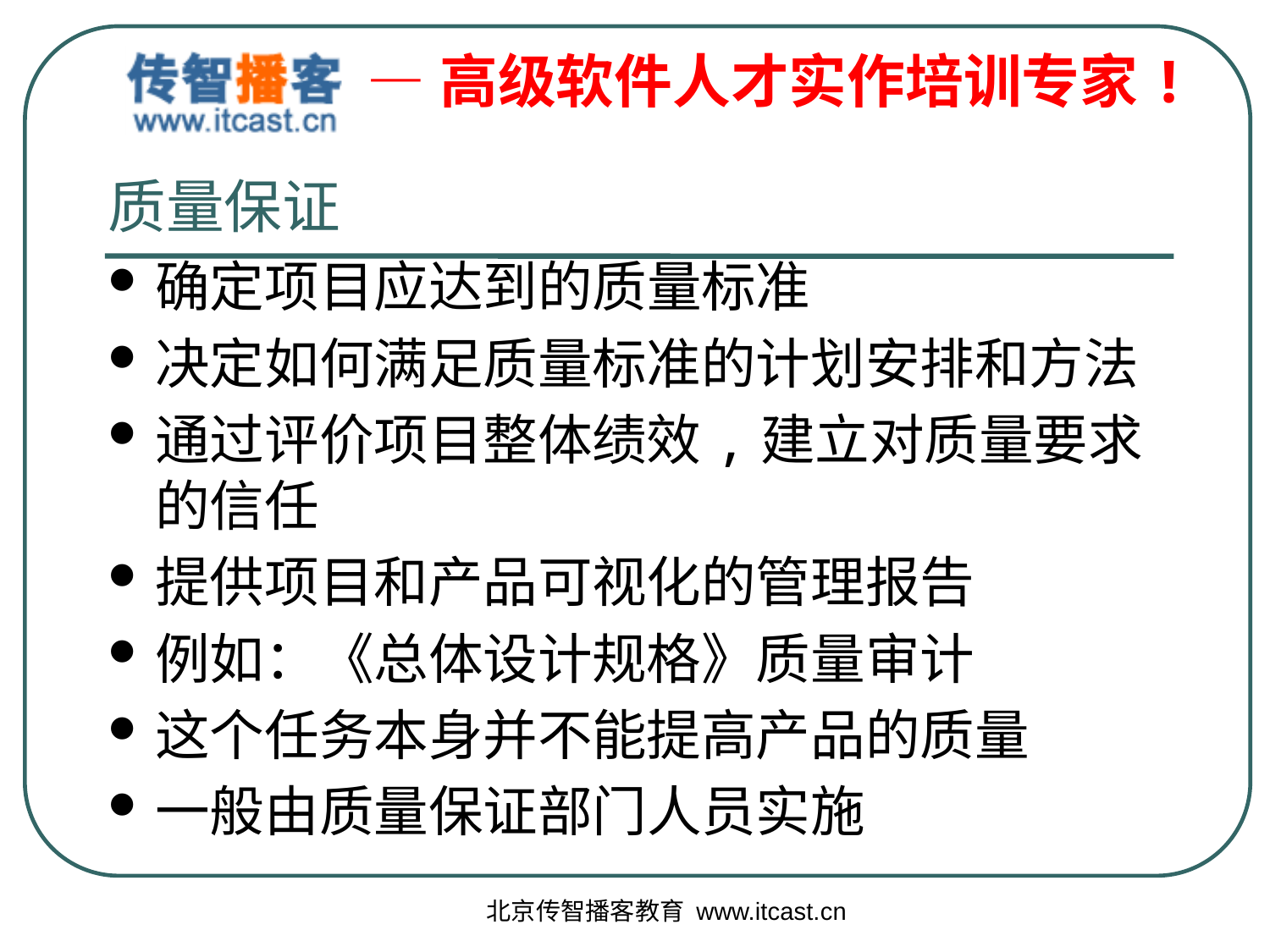

# 质量保证
确定项目应达到的质量标准
决定如何满足质量标准的计划安排和方法
通过评价项目整体绩效,建立对质量要求的信任
提供项目和产品可视化的管理报告
例如：《总体设计规格》质量审计
这个任务本身并不能提高产品的质量
一般由质量保证部门人员实施

北京传智播客教育 www.itcast.cn